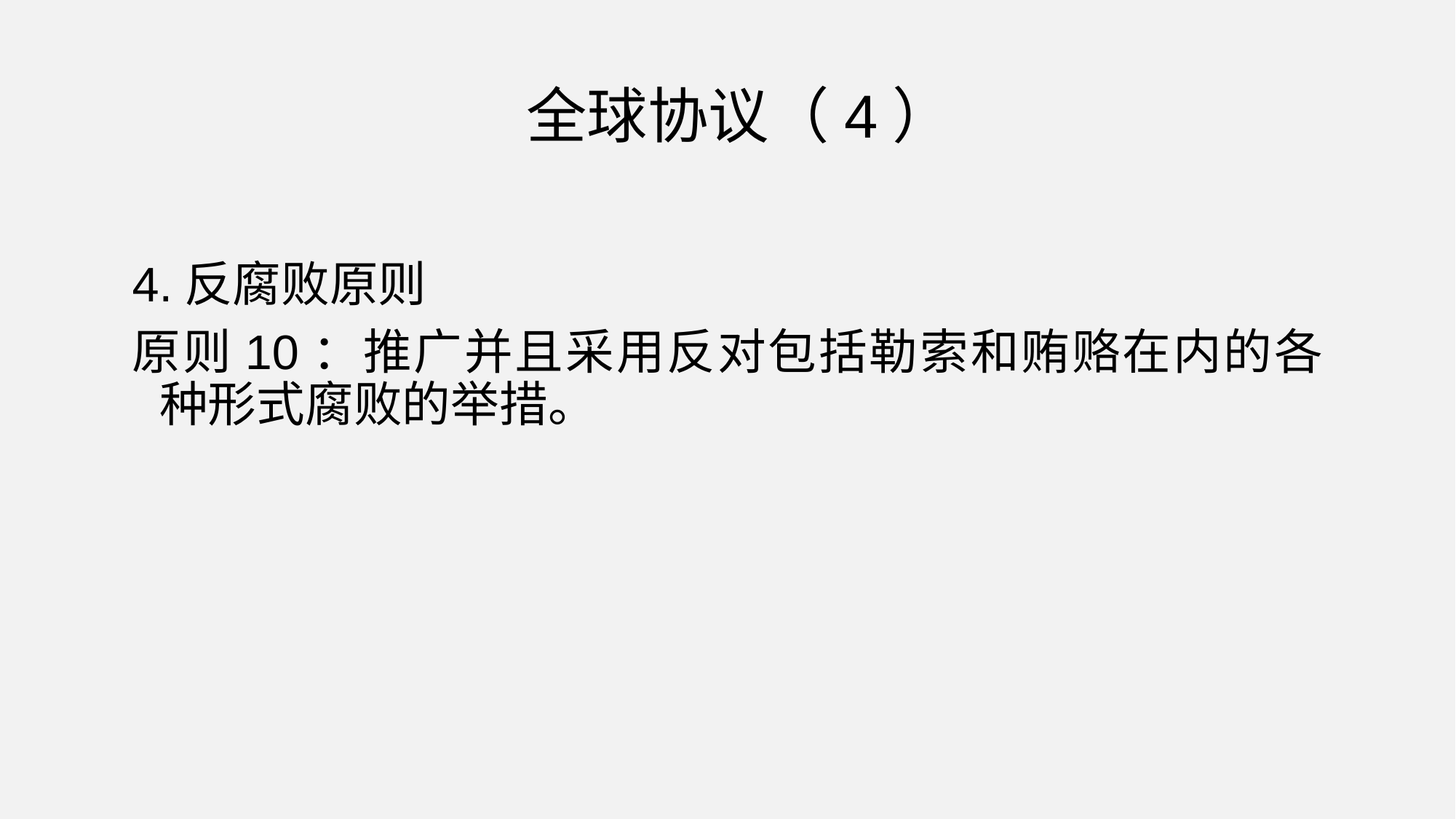

# 全球协议（4）
4.反腐败原则
原则10：推广并且采用反对包括勒索和贿赂在内的各种形式腐败的举措。